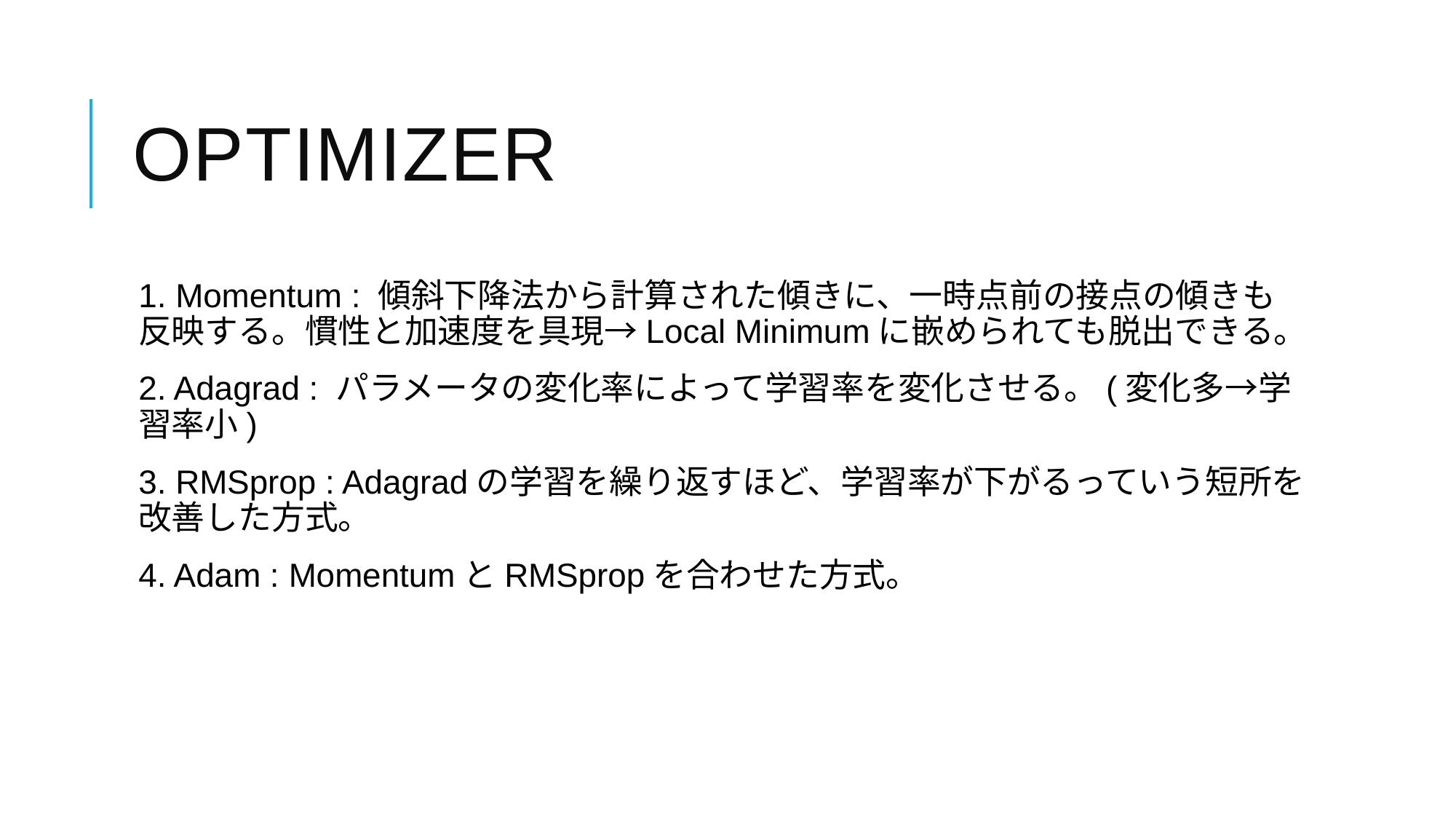

# Optimizer
1. Momentum : 傾斜下降法から計算された傾きに、一時点前の接点の傾きも反映する。慣性と加速度を具現→Local Minimumに嵌められても脱出できる。
2. Adagrad : パラメータの変化率によって学習率を変化させる。(変化多→学習率小)
3. RMSprop : Adagradの学習を繰り返すほど、学習率が下がるっていう短所を改善した方式。
4. Adam : MomentumとRMSpropを合わせた方式。